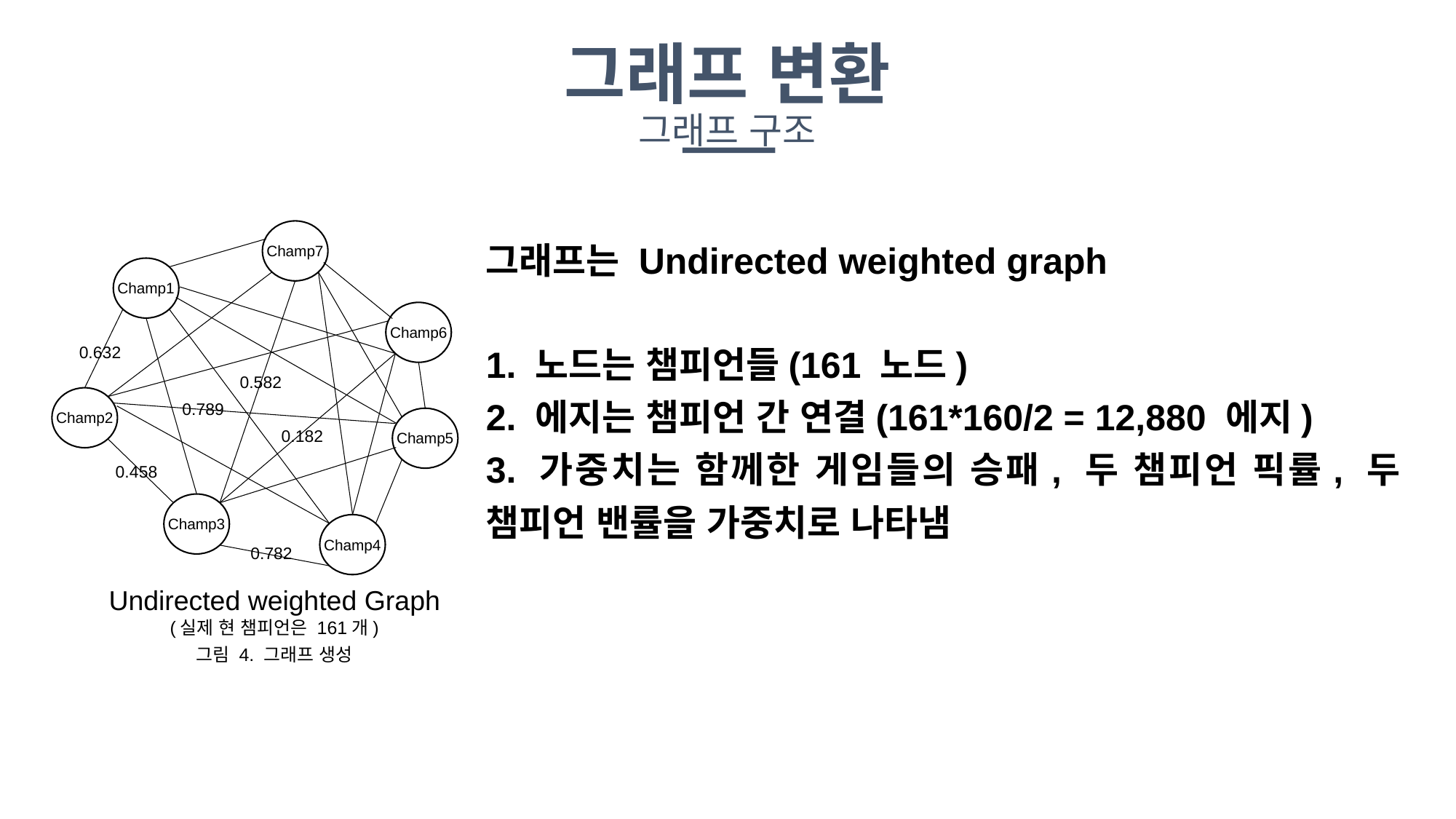

그래프 변환

그래프 구조

Champ7

Champ1

Champ6
0.632
0.582

Champ2
0.789

Champ5
0.182
0.458

Champ3

Champ4
0.782
Undirected weighted Graph
(실제 현 챔피언은 161개)
그래프는 Undirected weighted graph

1. 노드는 챔피언들(161 노드)
2. 에지는 챔피언 간 연결(161*160/2 = 12,880 에지)
3. 가중치는 함께한 게임들의 승패, 두 챔피언 픽률, 두 챔피언 밴률을 가중치로 나타냄
그림 4. 그래프 생성